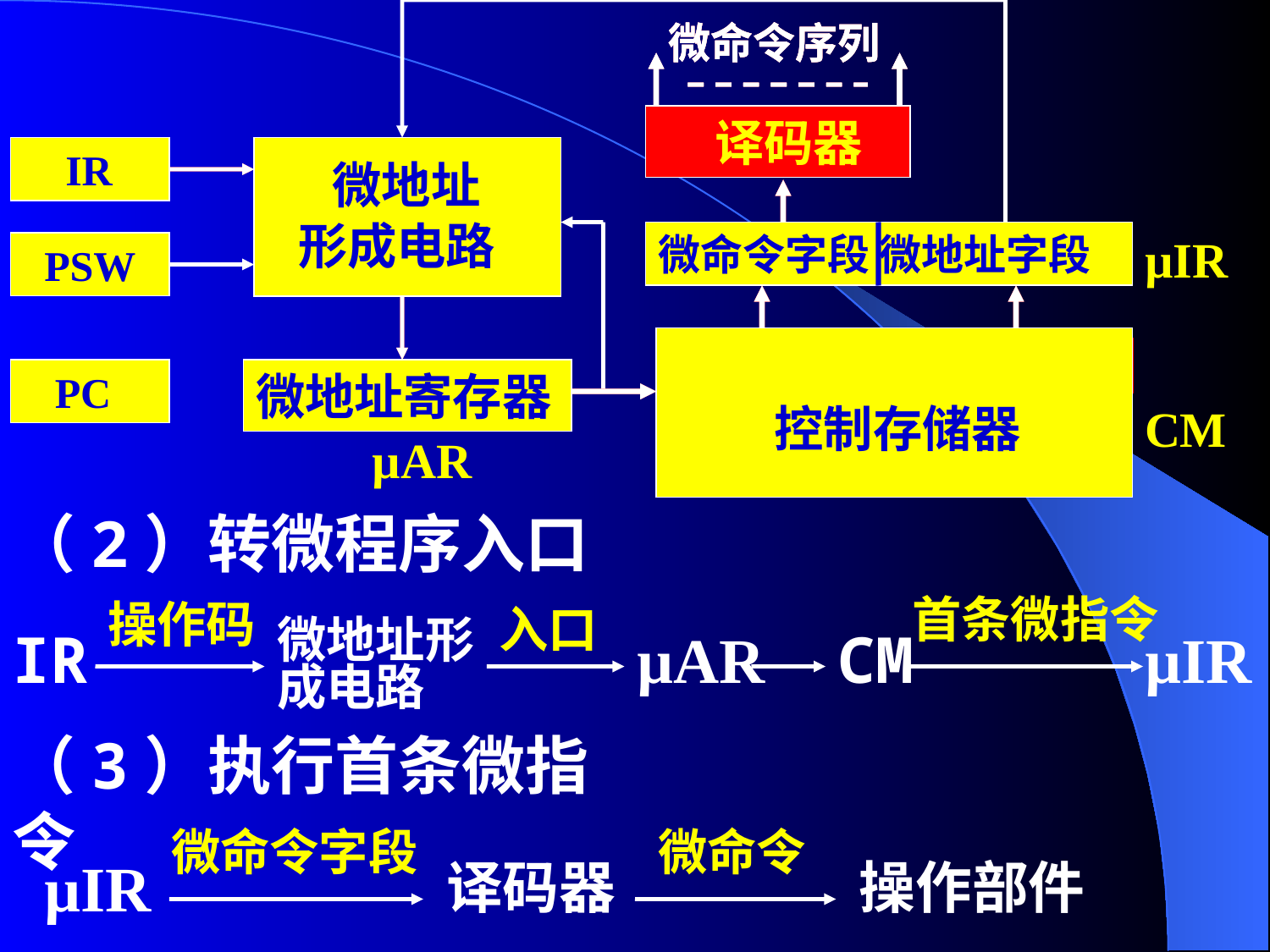

微命令序列

    译码器
    IR

  微地址
形成电路

微命令字段 微地址字段

µIR
  PSW

控制存储器
   PC
微地址寄存器
 µAR

CM
微命令序列
微命令序列

    译码器
    译码器
    IR

微命令字段 微地址字段

微命令字段 微地址字段

控制存储器

控制存储器
   取指微指令
   取指微指令
微命令序列

    译码器
    IR

  微地址
形成电路

  微地址
形成电路

微命令字段 微地址字段

微命令字段 微地址字段

控制存储器

控制存储器
微地址寄存器
微地址寄存器

（2）转微程序入口
（3）执行首条微指令
首条微指令
入口
操作码
微地址形成电路
µAR
CM
µIR
IR

微命令字段
微命令
µIR
译码器
操作部件